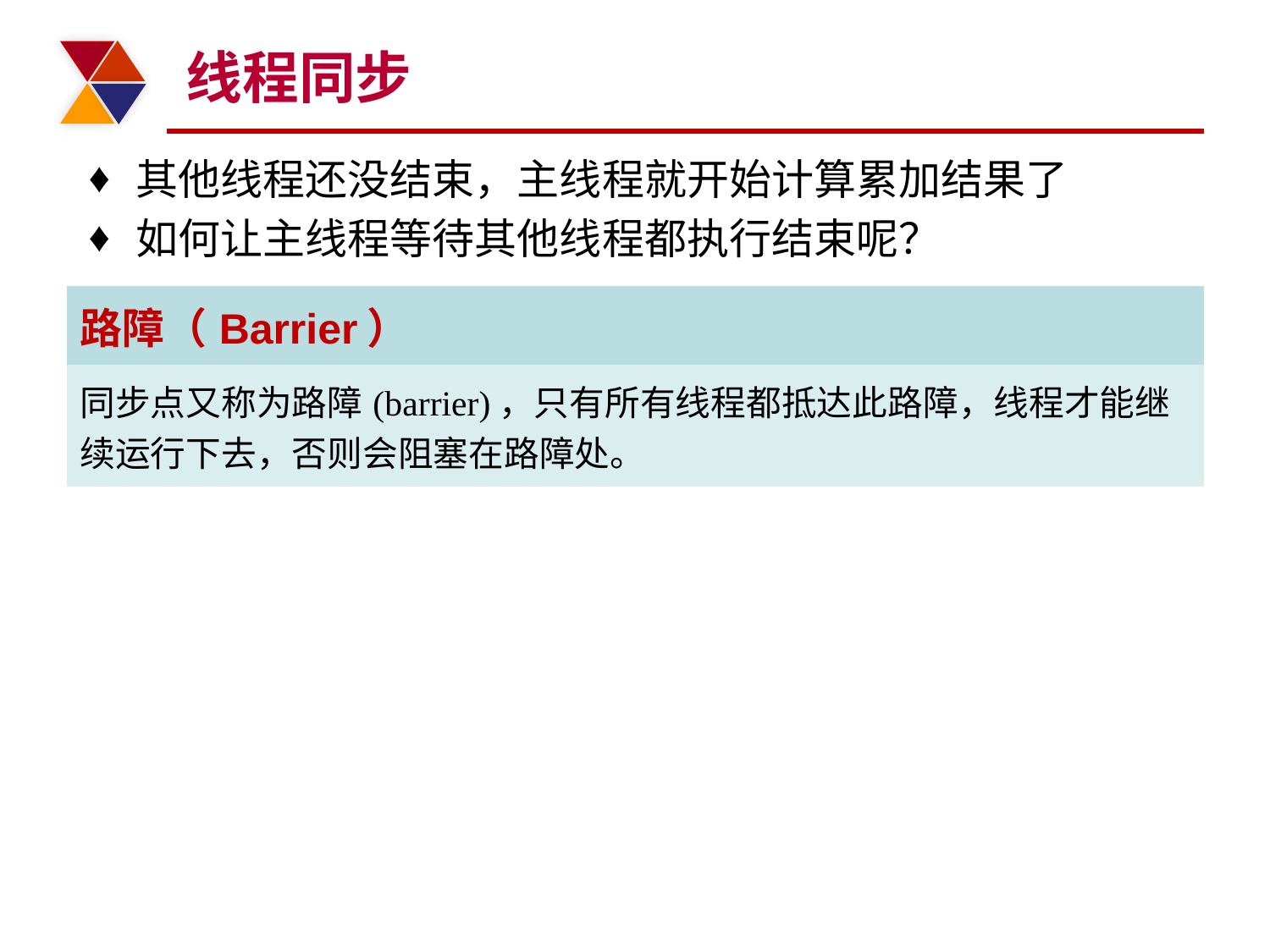

# 线程同步
其他线程还没结束，主线程就开始计算累加结果了
如何让主线程等待其他线程都执行结束呢？
| 路障（Barrier） |
| --- |
| 同步点又称为路障(barrier)，只有所有线程都抵达此路障，线程才能继续运行下去，否则会阻塞在路障处。 |